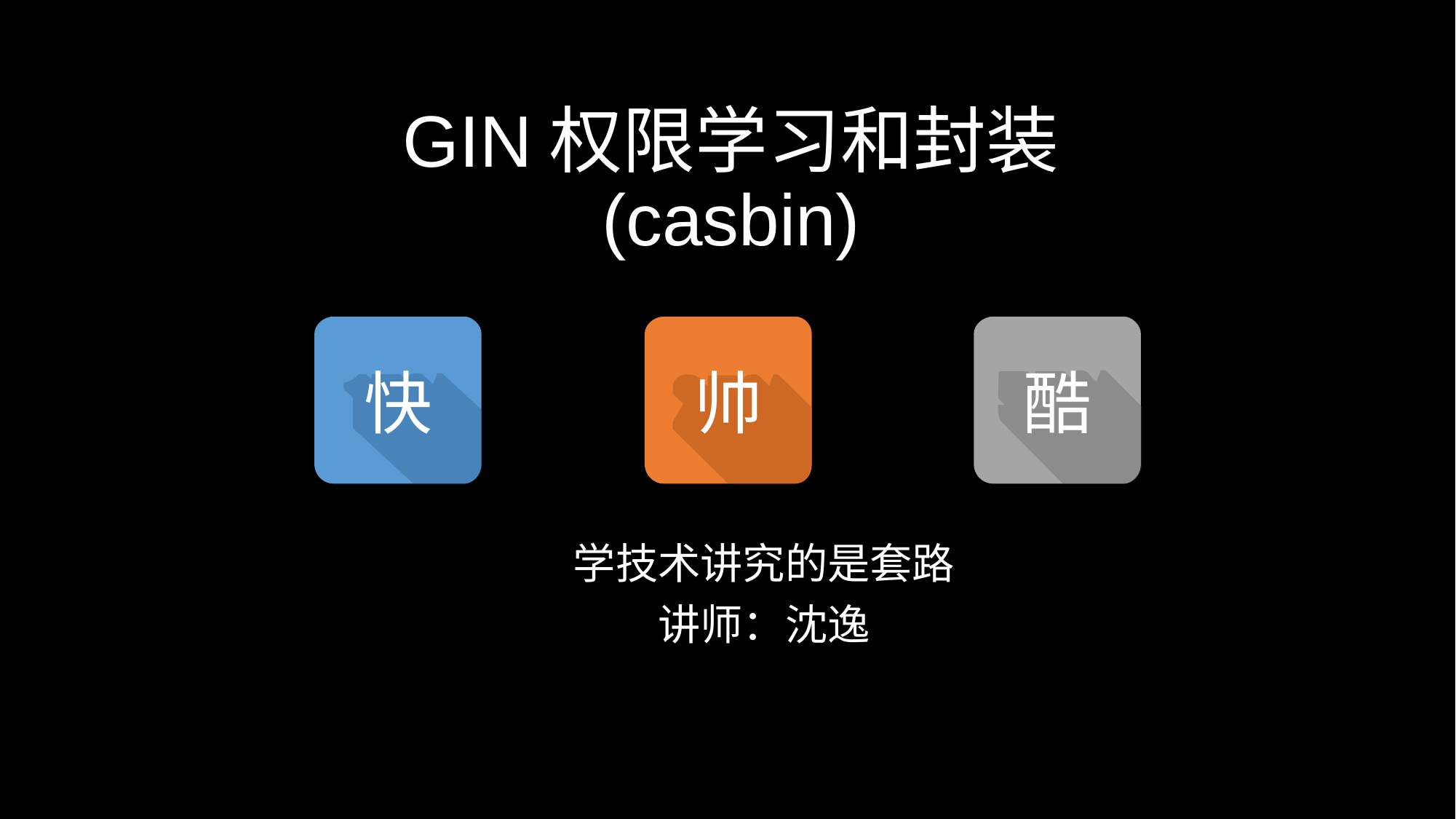

GIN权限学习和封装
(casbin)

快
帅
酷

学技术讲究的是套路
讲师：沈逸